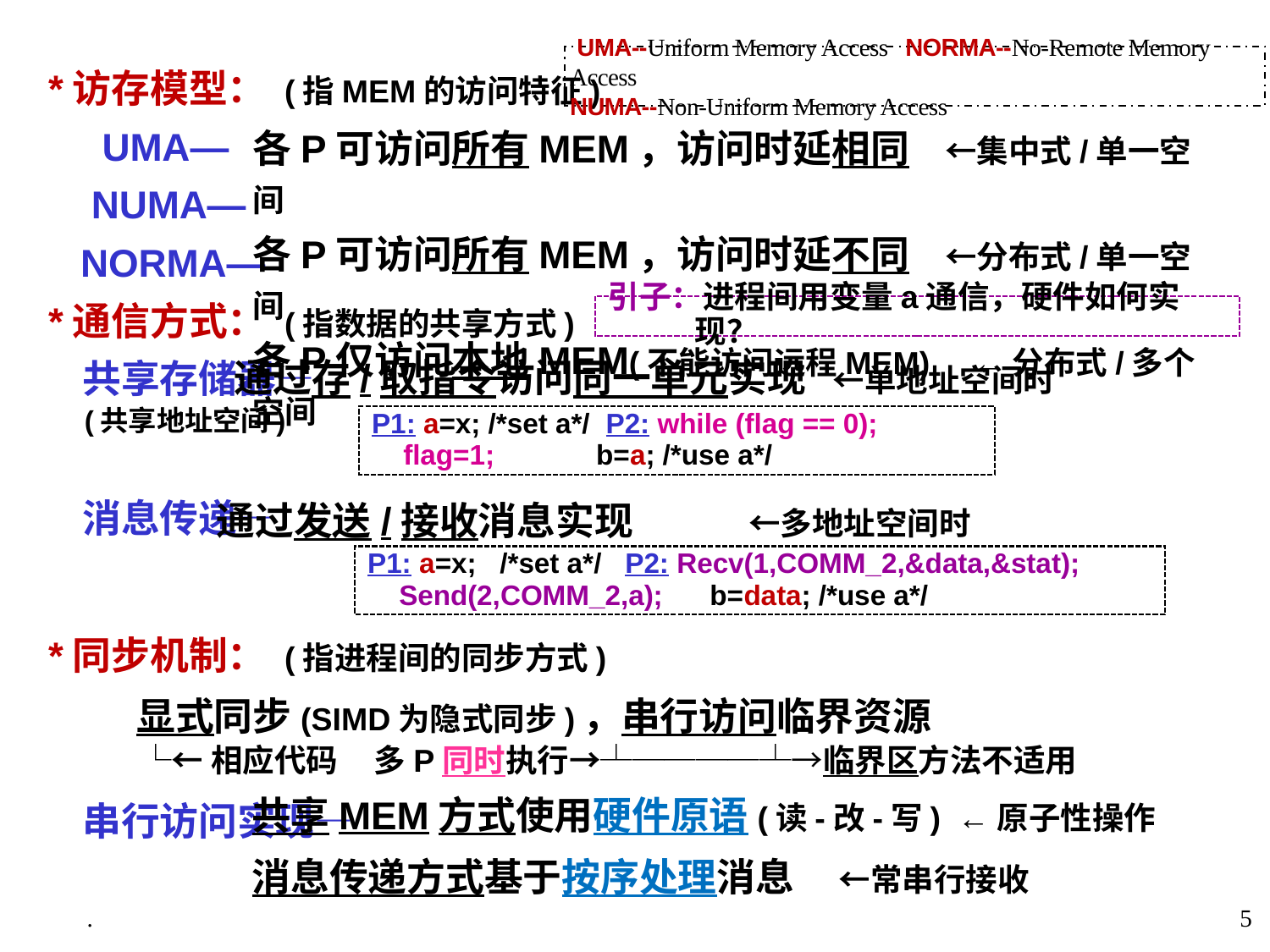

*访存模型： (指MEM的访问特征)
      UMA—
     NUMA—
    NORMA—
 *通信方式： (指数据的共享方式)
    共享存储器—
      (共享地址空间)
    消息传递—

 *同步机制： (指进程间的同步方式)

    串行访问实现—
 UMA--Uniform Memory Access   NORMA--No-Remote Memory Access
NUMA--Non-Uniform Memory Access
各P可访问所有MEM，访问时延相同    ←集中式/单一空间
各P可访问所有MEM，访问时延不同    ←分布式/单一空间
各P仅访问本地MEM(不能访问远程MEM)    ←分布式/多个空间
引子：进程间用变量a通信，硬件如何实现？
            通过存/取指令访问同一单元实现   ←单地址空间时

          通过发送/接收消息实现             ←多地址空间时

 显式同步(SIMD为隐式同步)，串行访问临界资源
   └←相应代码     多P同时执行→┴────┴→临界区方法不适用
              共享MEM方式使用硬件原语(读-改-写)  ←原子性操作
              消息传递方式基于按序处理消息     ←常串行接收
P1: a=x; /*set a*/  P2: while (flag == 0);
    flag=1;             b=a; /*use a*/
P1: a=x;   /*set a*/   P2: Recv(1,COMM_2,&data,&stat);
    Send(2,COMM_2,a);      b=data; /*use a*/
.
5